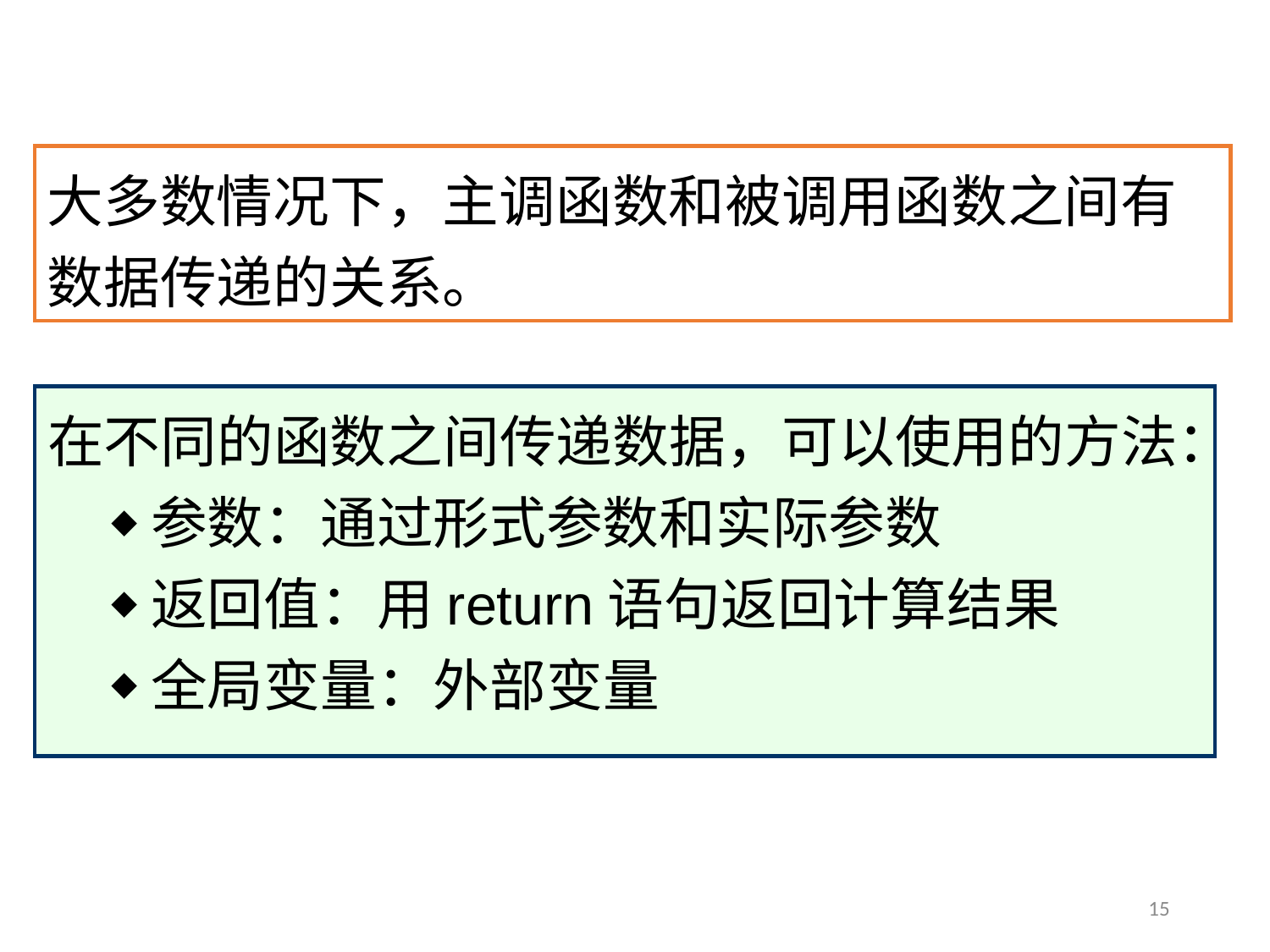

大多数情况下，主调函数和被调用函数之间有数据传递的关系。
在不同的函数之间传递数据，可以使用的方法：
参数：通过形式参数和实际参数
返回值：用return语句返回计算结果
全局变量：外部变量
15